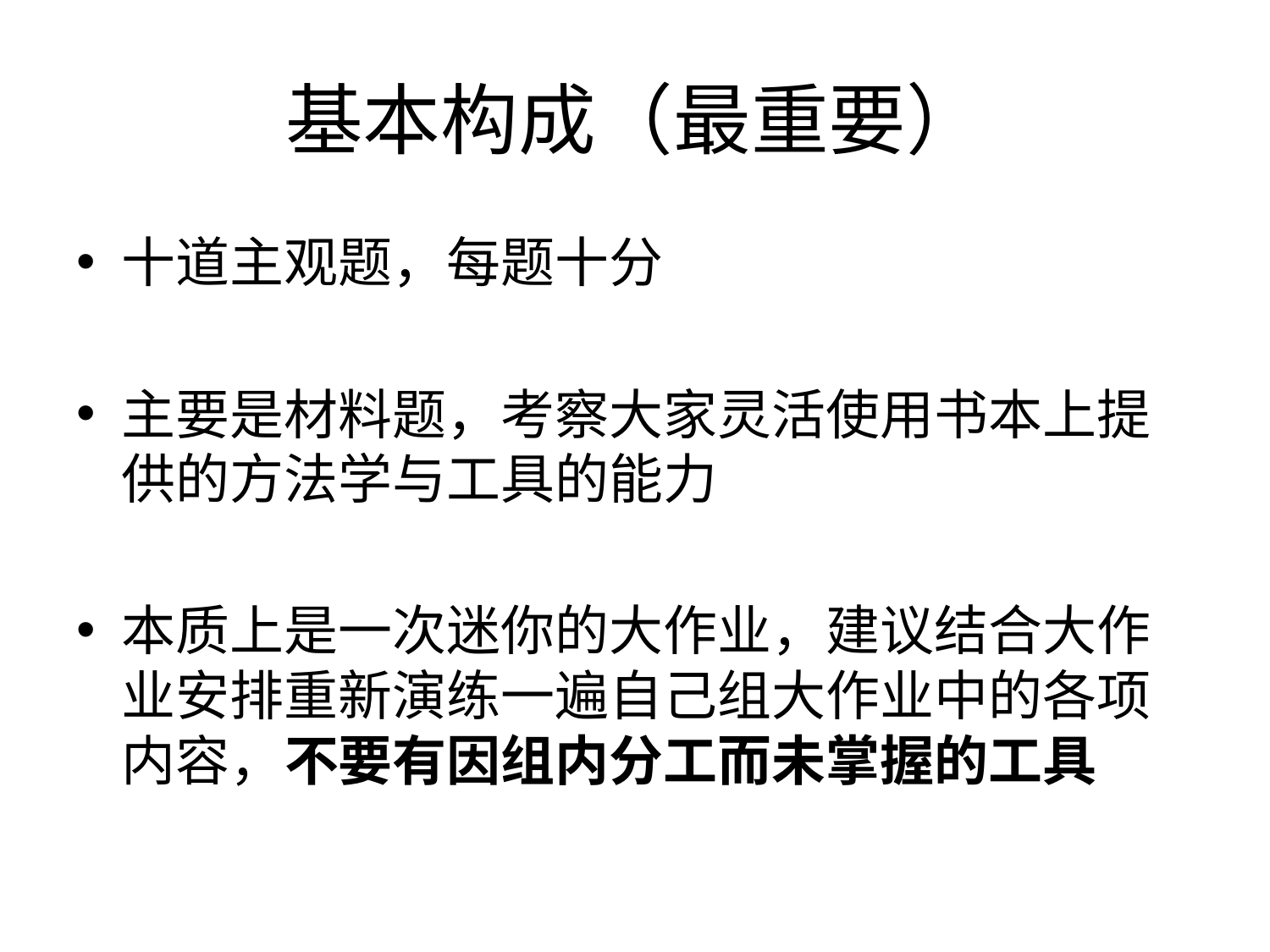

# 基本构成（最重要）
十道主观题，每题十分

主要是材料题，考察大家灵活使用书本上提供的方法学与工具的能力

本质上是一次迷你的大作业，建议结合大作业安排重新演练一遍自己组大作业中的各项内容，不要有因组内分工而未掌握的工具